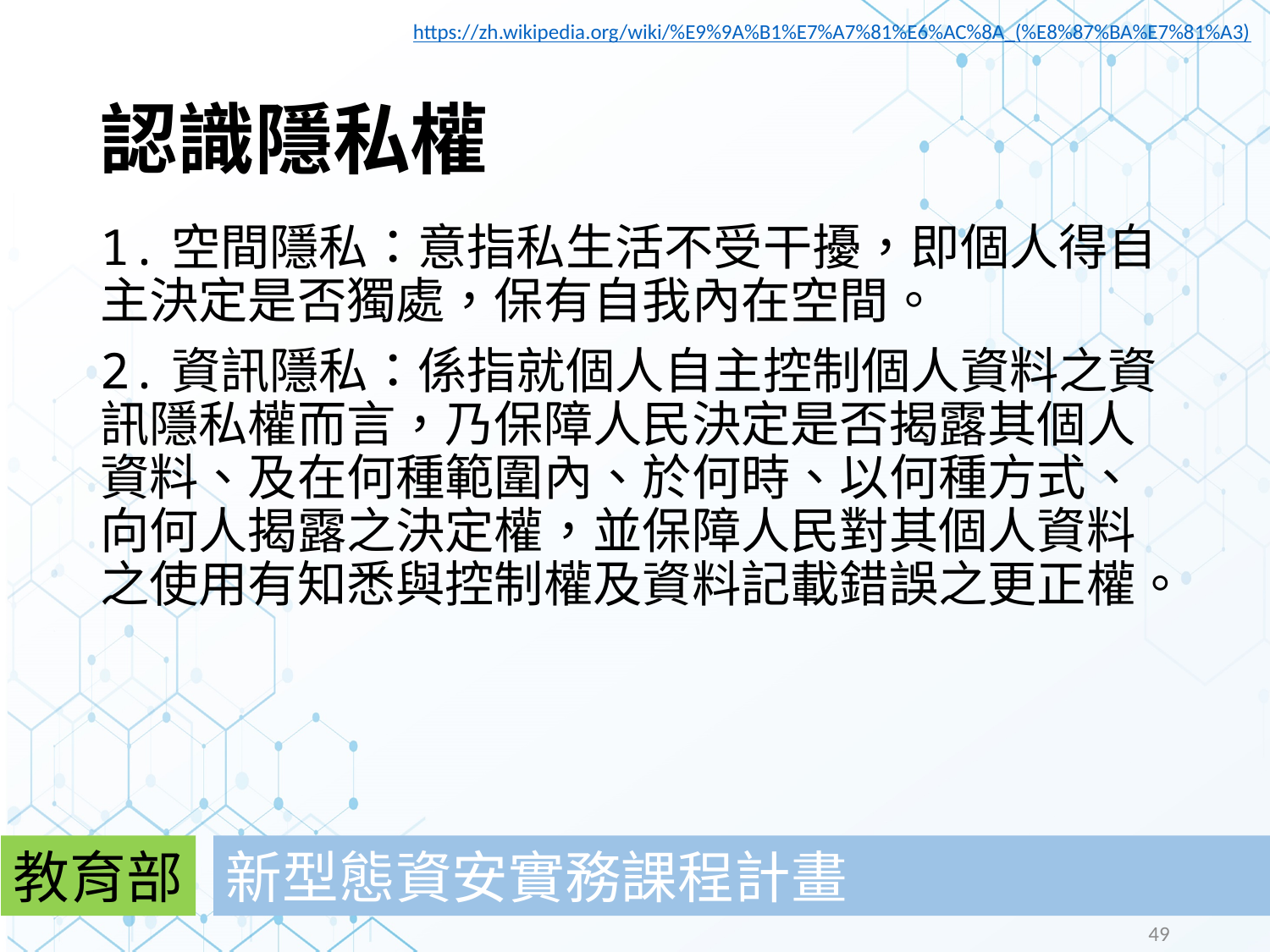

https://zh.wikipedia.org/wiki/%E9%9A%B1%E7%A7%81%E6%AC%8A_(%E8%87%BA%E7%81%A3)
# 認識隱私權
1.空間隱私：意指私生活不受干擾，即個人得自主決定是否獨處，保有自我內在空間。
2.資訊隱私：係指就個人自主控制個人資料之資訊隱私權而言，乃保障人民決定是否揭露其個人資料、及在何種範圍內、於何時、以何種方式、向何人揭露之決定權，並保障人民對其個人資料之使用有知悉與控制權及資料記載錯誤之更正權。

教育部
新型態資安實務課程計畫
49